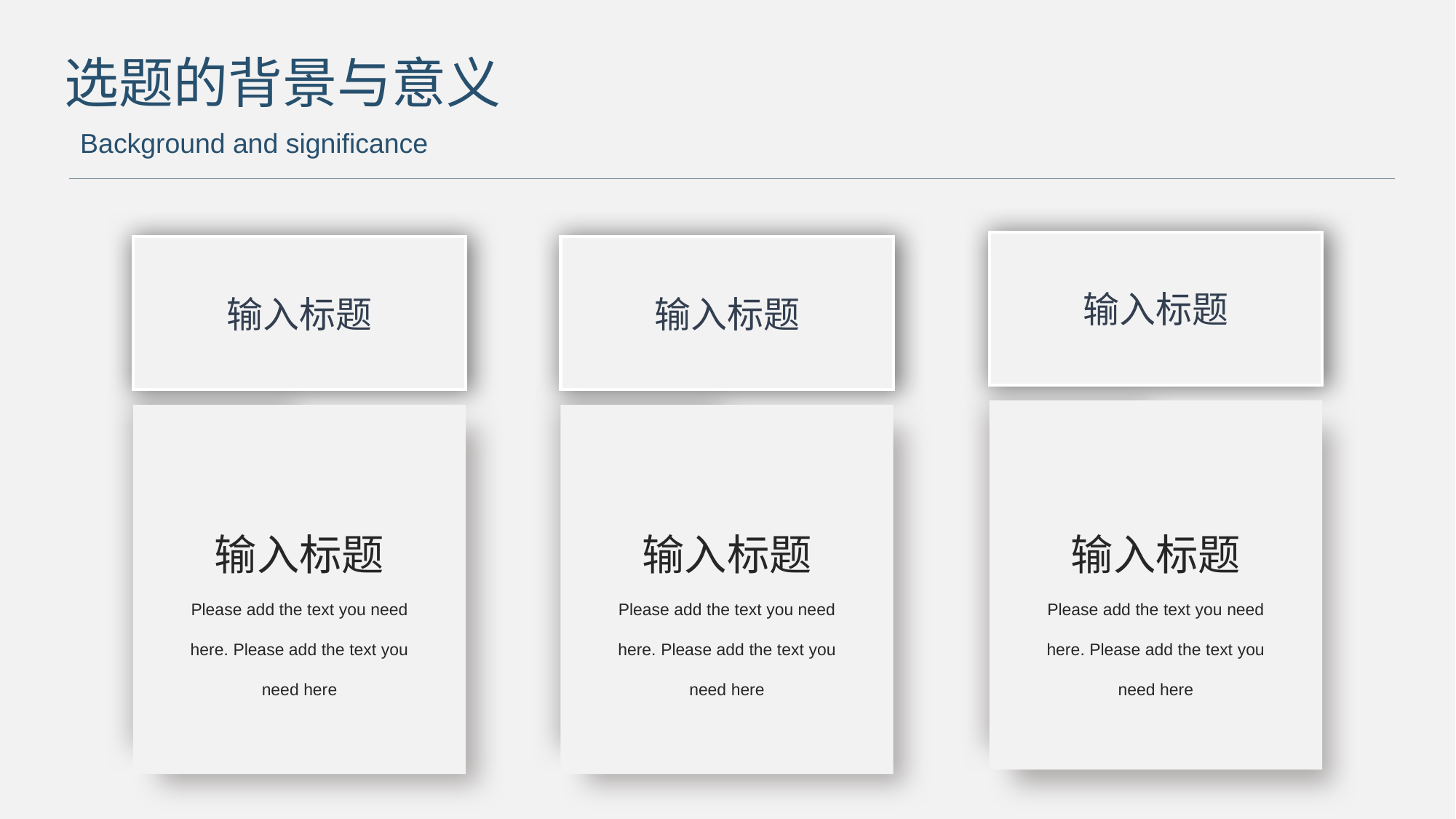

选题的背景与意义
Background and significance
输入标题
输入标题
输入标题

输入标题
Please add the text you need here. Please add the text you need here
输入标题
Please add the text you need here. Please add the text you need here
输入标题
Please add the text you need here. Please add the text you need here